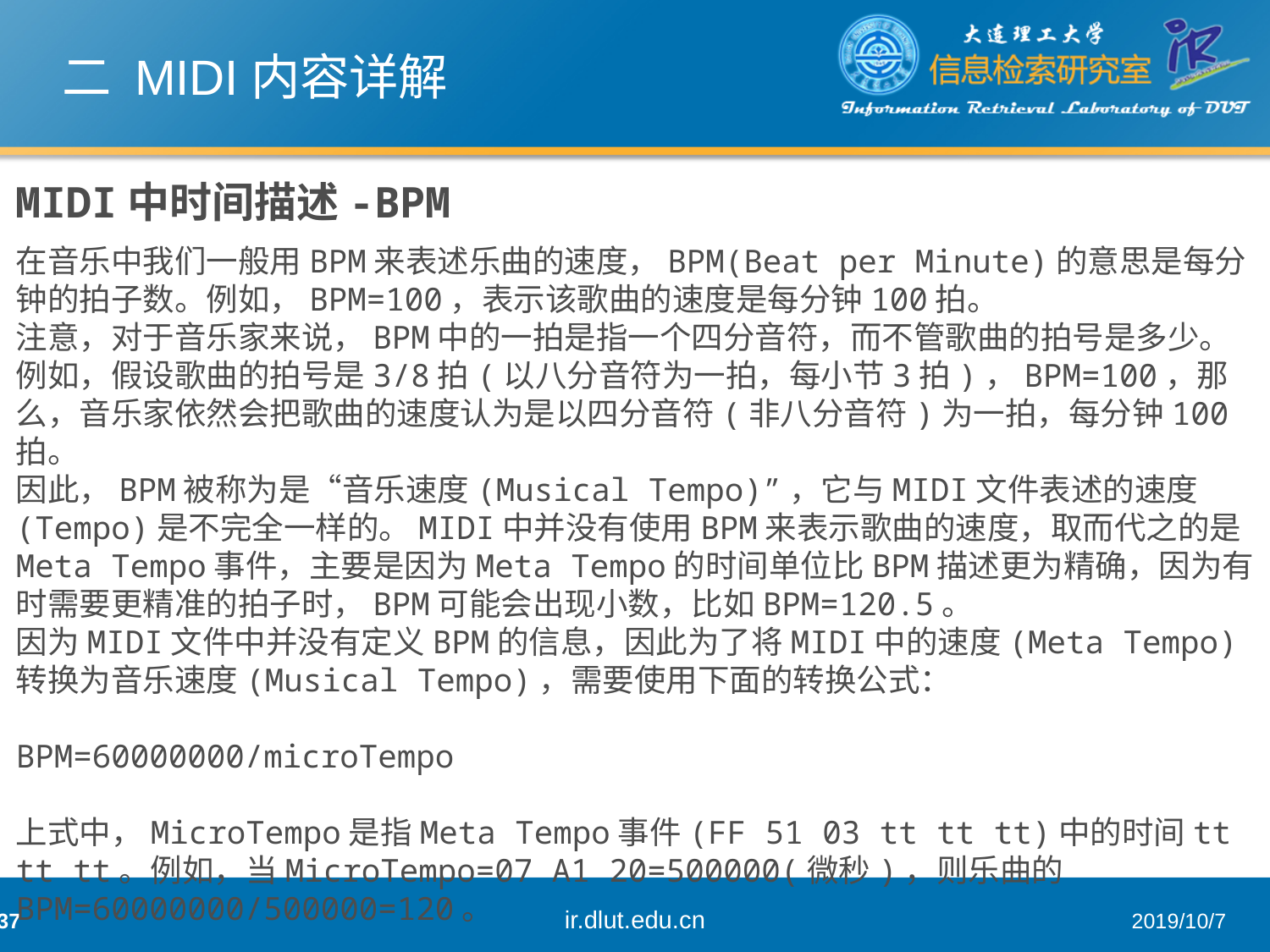

# 二 MIDI内容详解
MIDI中时间描述-BPM
在音乐中我们一般用BPM来表述乐曲的速度，BPM(Beat per Minute)的意思是每分钟的拍子数。例如，BPM=100，表示该歌曲的速度是每分钟100拍。
注意，对于音乐家来说，BPM中的一拍是指一个四分音符，而不管歌曲的拍号是多少。例如，假设歌曲的拍号是3/8拍(以八分音符为一拍，每小节3拍)，BPM=100，那么，音乐家依然会把歌曲的速度认为是以四分音符(非八分音符)为一拍，每分钟100拍。
因此，BPM被称为是“音乐速度(Musical Tempo)”，它与MIDI文件表述的速度(Tempo)是不完全一样的。MIDI中并没有使用BPM来表示歌曲的速度，取而代之的是Meta Tempo事件，主要是因为Meta Tempo的时间单位比BPM描述更为精确，因为有时需要更精准的拍子时，BPM可能会出现小数，比如BPM=120.5。
因为MIDI文件中并没有定义BPM的信息，因此为了将MIDI中的速度(Meta Tempo)转换为音乐速度(Musical Tempo)，需要使用下面的转换公式：

BPM=60000000/microTempo

上式中，MicroTempo是指Meta Tempo事件(FF 51 03 tt tt tt)中的时间tt tt tt。例如，当MicroTempo=07 A1 20=500000(微秒)，则乐曲的BPM=60000000/500000=120。